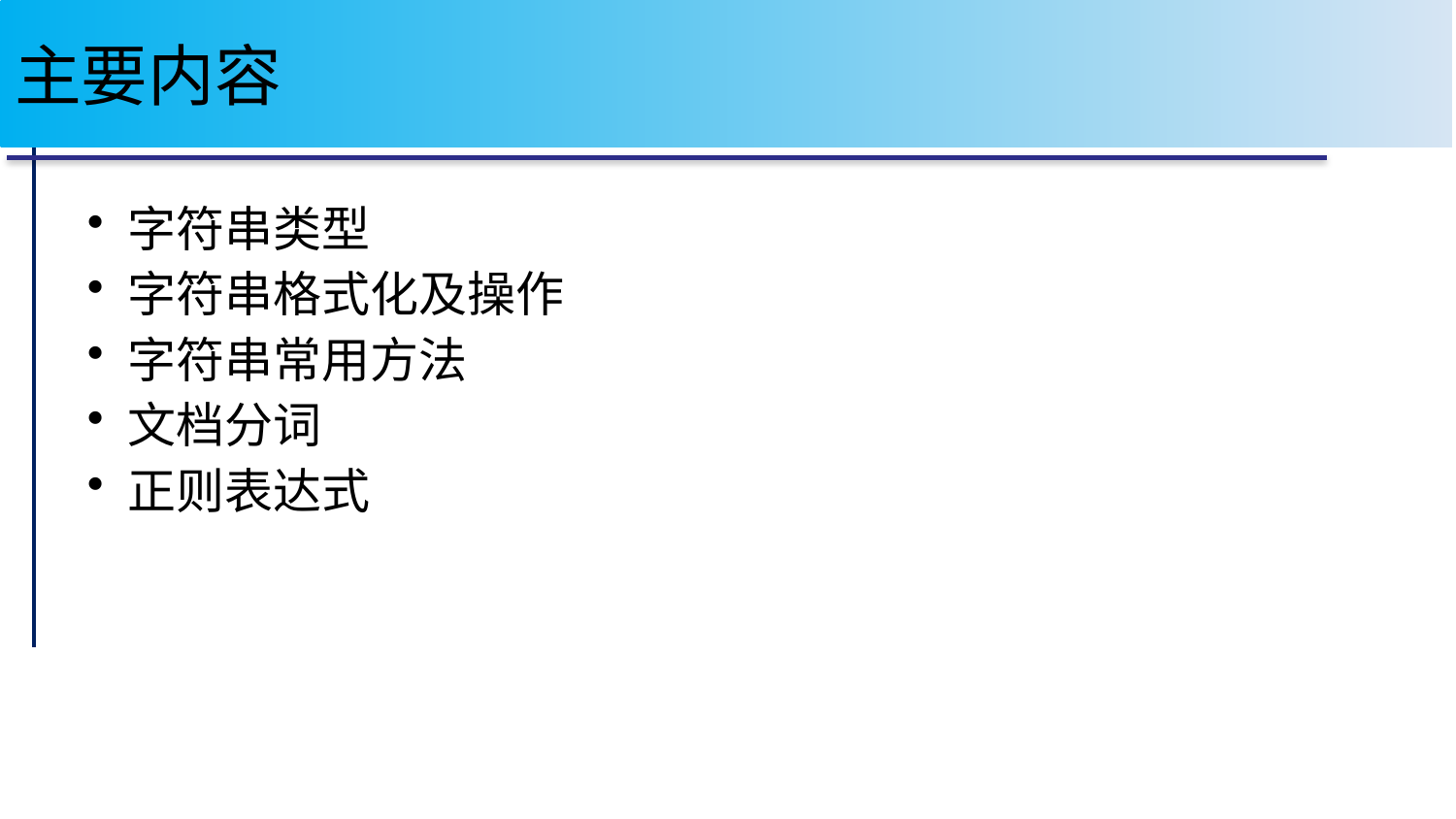

# 主要内容
字符串类型
字符串格式化及操作
字符串常用方法
文档分词
正则表达式